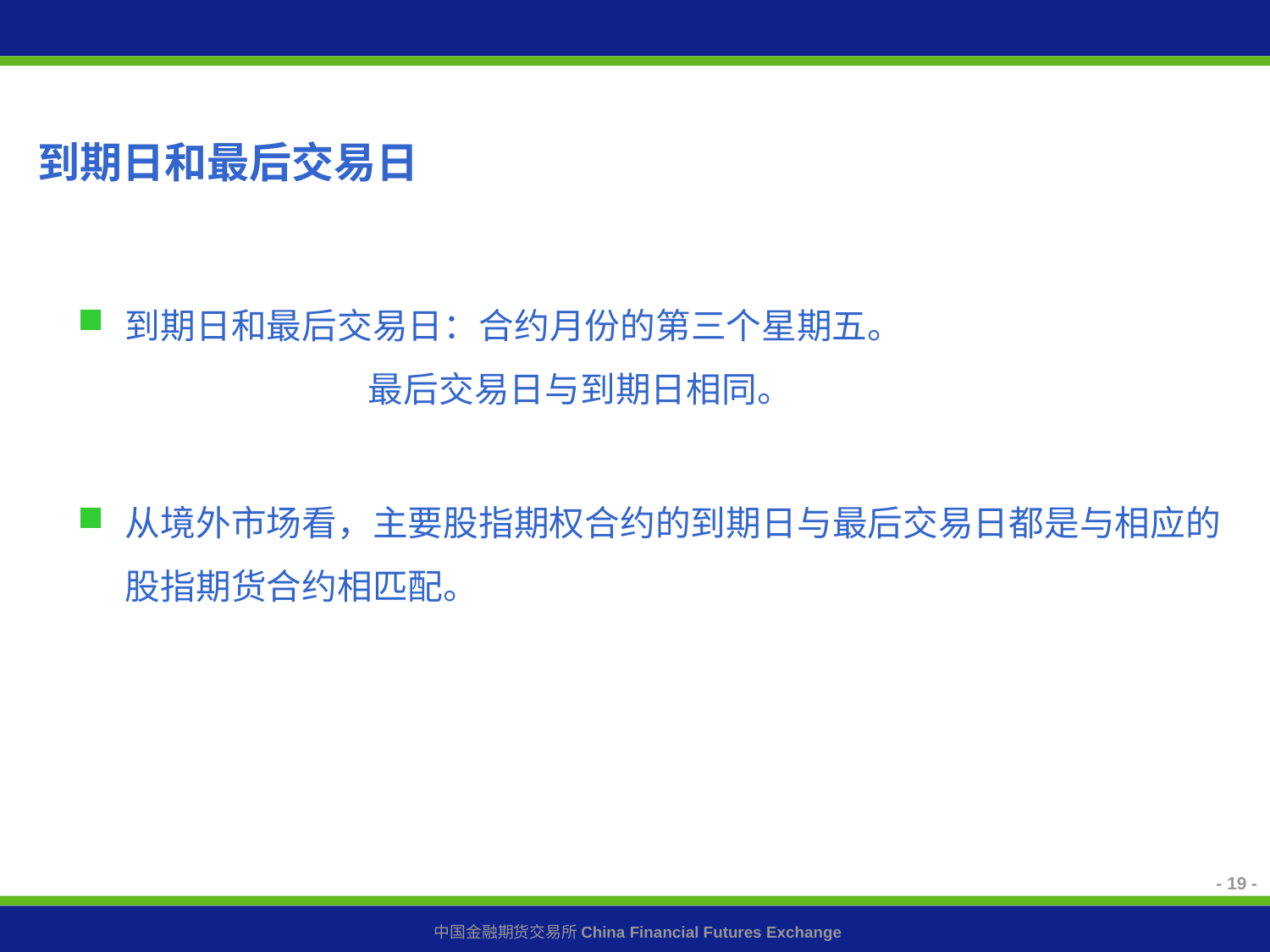

# 到期日和最后交易日
到期日和最后交易日：合约月份的第三个星期五。
                                    最后交易日与到期日相同。

从境外市场看，主要股指期权合约的到期日与最后交易日都是与相应的股指期货合约相匹配。

- 19 -